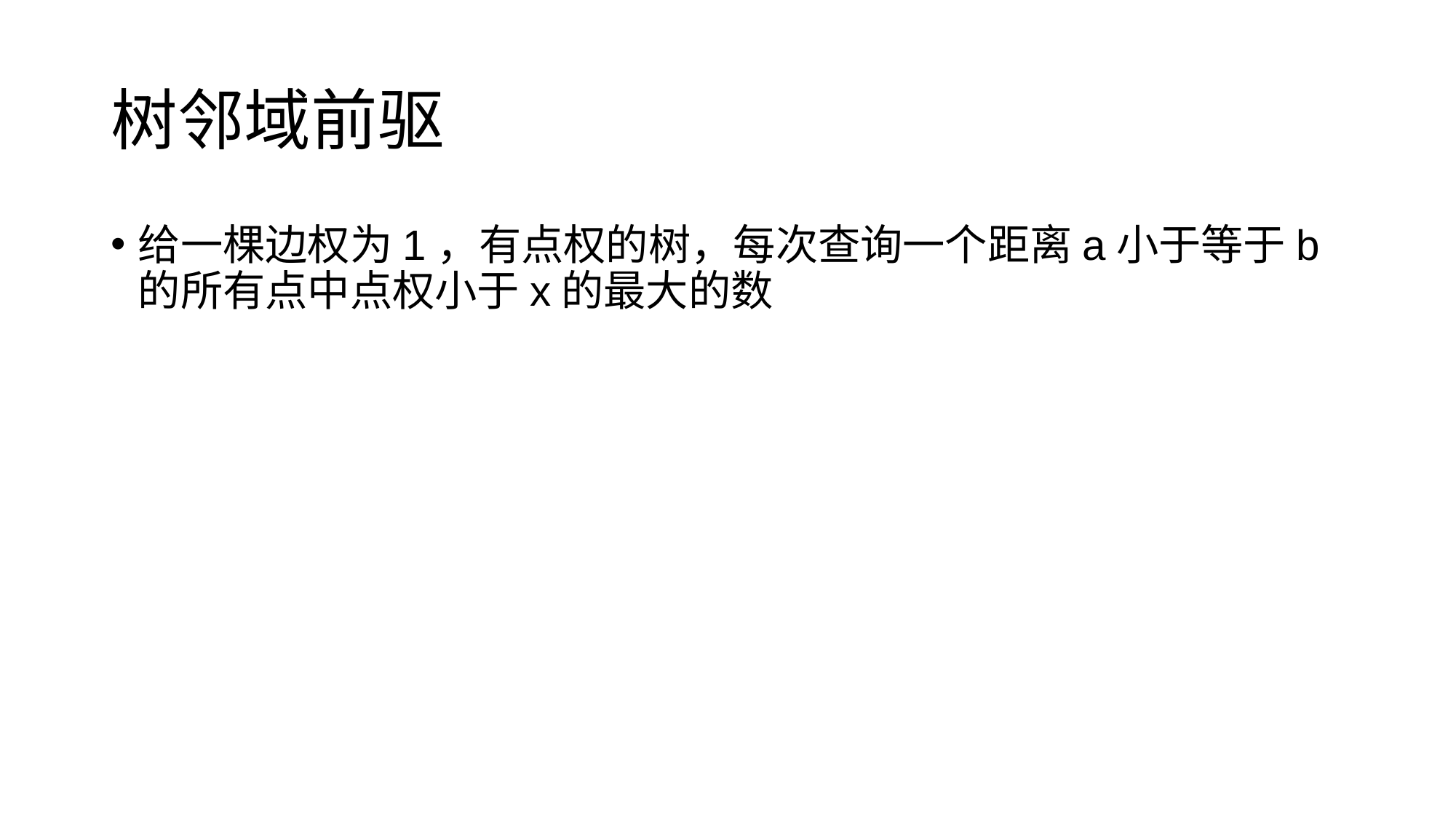

# 树邻域前驱
给一棵边权为1，有点权的树，每次查询一个距离a小于等于b的所有点中点权小于x的最大的数